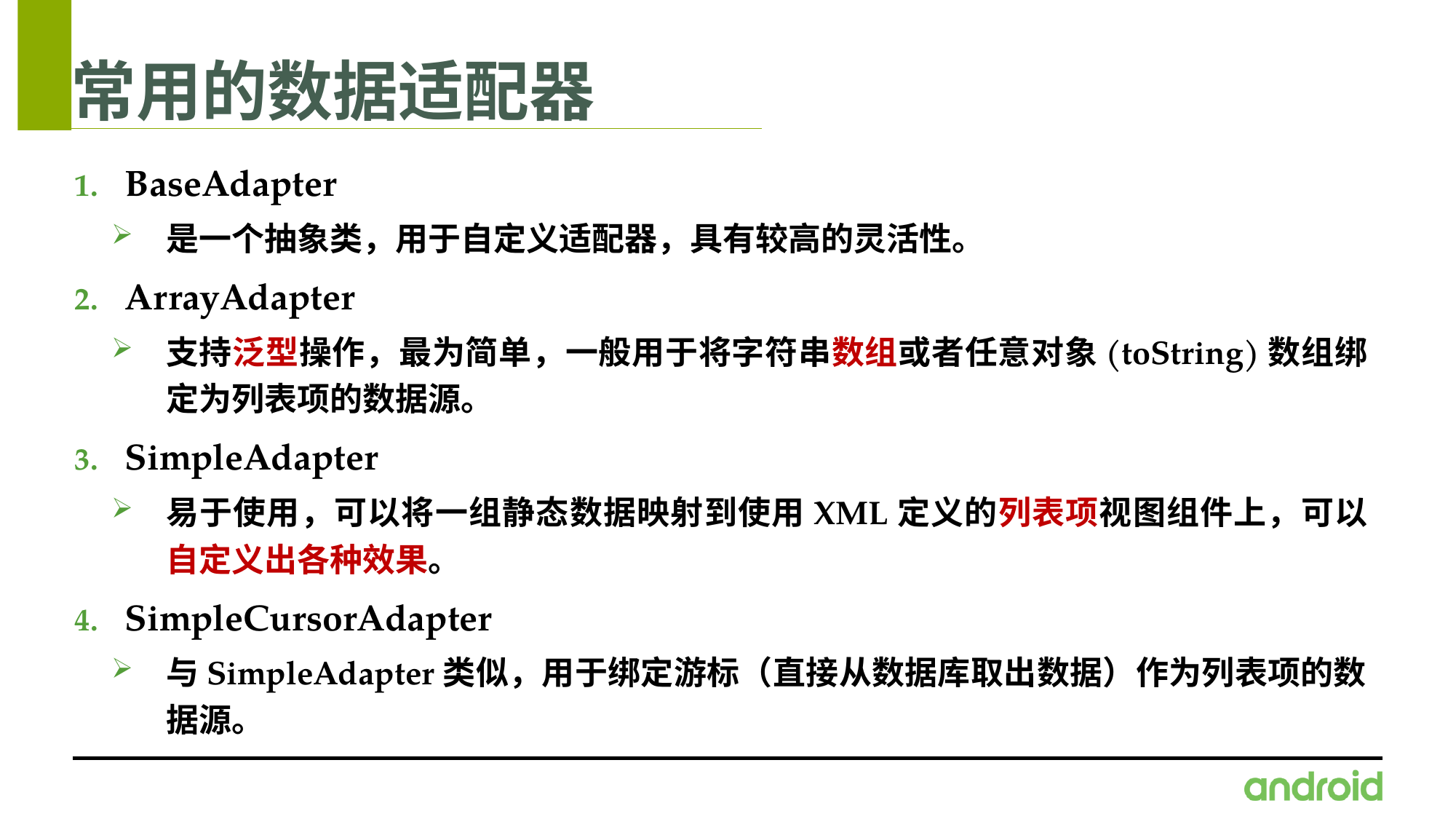

# 常用的数据适配器
BaseAdapter
是一个抽象类，用于自定义适配器，具有较高的灵活性。
ArrayAdapter
支持泛型操作，最为简单，一般用于将字符串数组或者任意对象(toString)数组绑定为列表项的数据源。
SimpleAdapter
易于使用，可以将一组静态数据映射到使用XML定义的列表项视图组件上，可以自定义出各种效果。
SimpleCursorAdapter
与SimpleAdapter类似，用于绑定游标（直接从数据库取出数据）作为列表项的数据源。